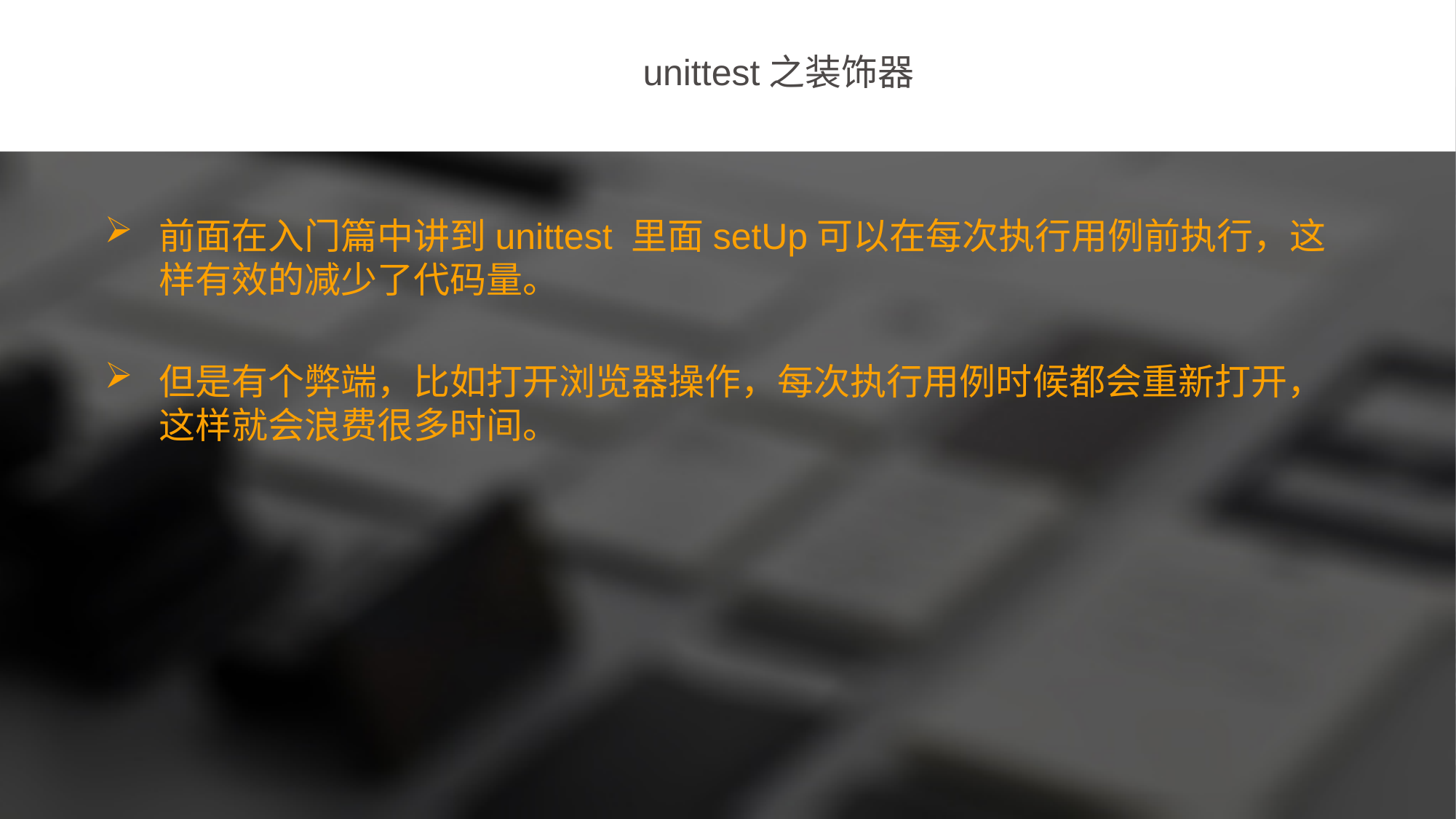

unittest之装饰器
前面在入门篇中讲到unittest 里面setUp可以在每次执行用例前执行，这样有效的减少了代码量。

但是有个弊端，比如打开浏览器操作，每次执行用例时候都会重新打开，这样就会浪费很多时间。